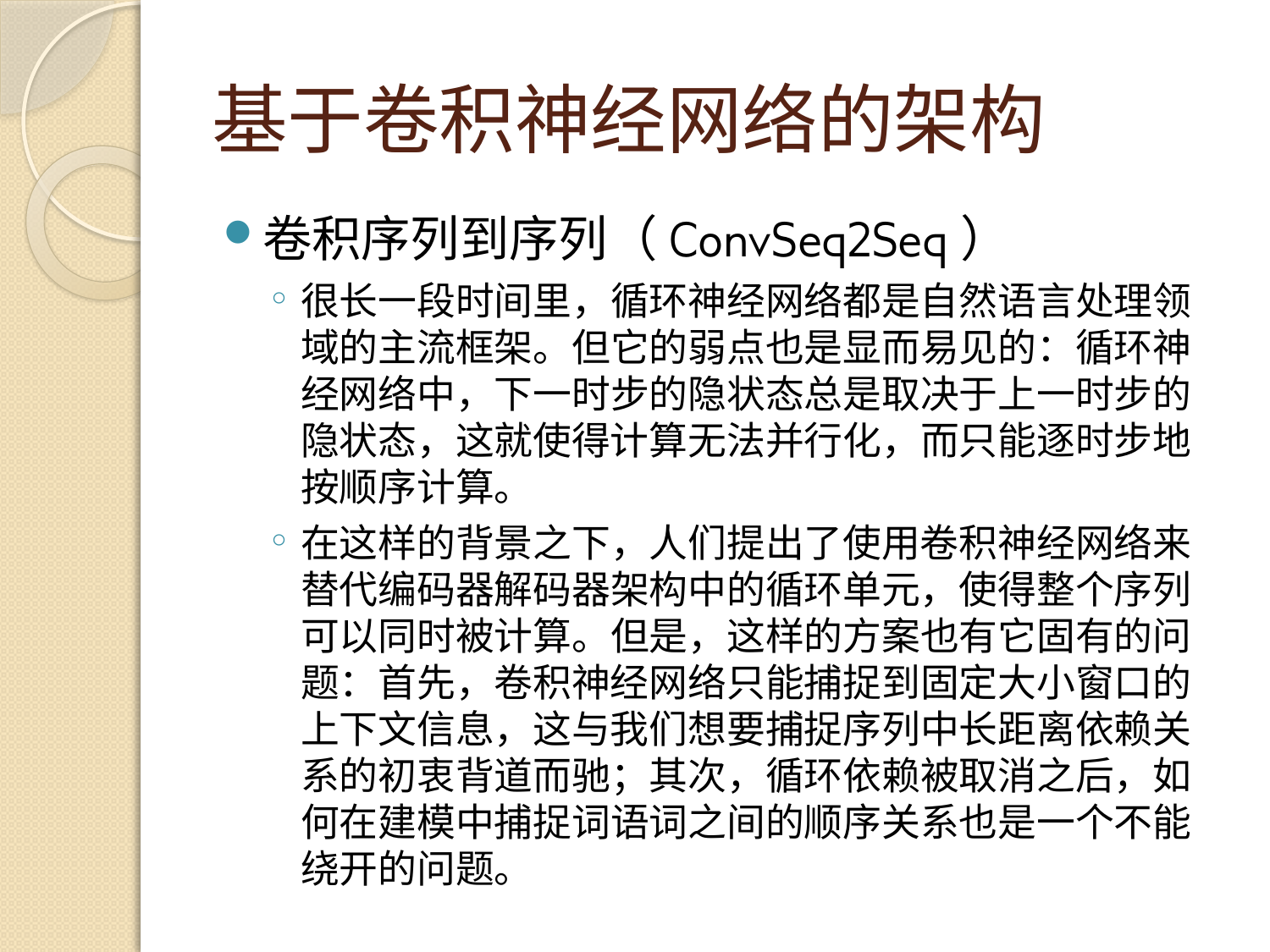

# 基于卷积神经网络的架构
卷积序列到序列（ConvSeq2Seq）
很长一段时间里，循环神经网络都是自然语言处理领域的主流框架。但它的弱点也是显而易见的：循环神经网络中，下一时步的隐状态总是取决于上一时步的隐状态，这就使得计算无法并行化，而只能逐时步地按顺序计算。
在这样的背景之下，人们提出了使用卷积神经网络来替代编码器解码器架构中的循环单元，使得整个序列可以同时被计算。但是，这样的方案也有它固有的问题：首先，卷积神经网络只能捕捉到固定大小窗口的上下文信息，这与我们想要捕捉序列中长距离依赖关系的初衷背道而驰；其次，循环依赖被取消之后，如何在建模中捕捉词语词之间的顺序关系也是一个不能绕开的问题。